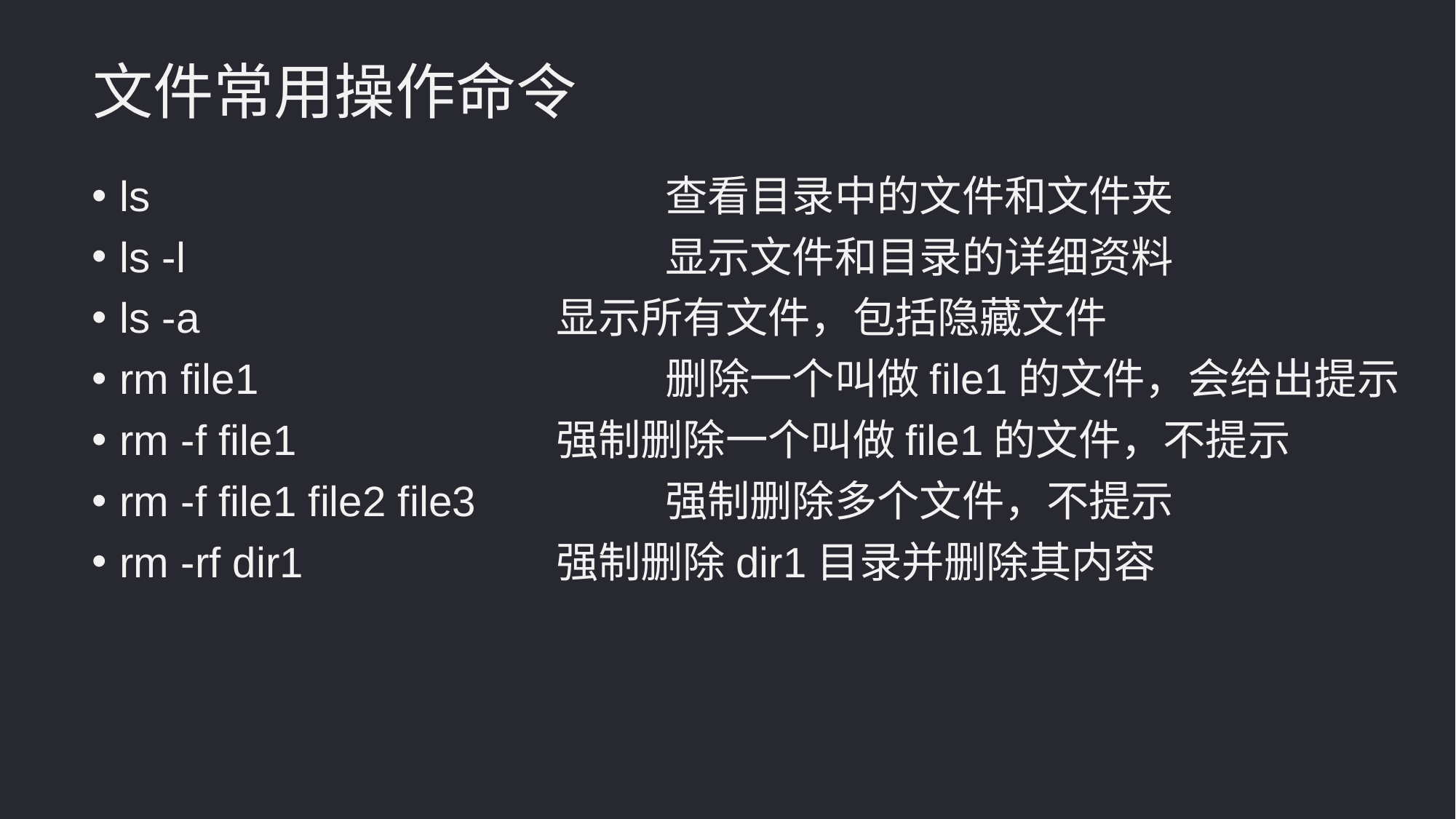

文件常用操作命令
ls					查看目录中的文件和文件夹
ls -l					显示文件和目录的详细资料
ls -a				显示所有文件，包括隐藏文件
rm file1				删除一个叫做file1的文件，会给出提示
rm -f file1			强制删除一个叫做file1的文件，不提示
rm -f file1 file2 file3		强制删除多个文件，不提示
rm -rf dir1			强制删除dir1目录并删除其内容